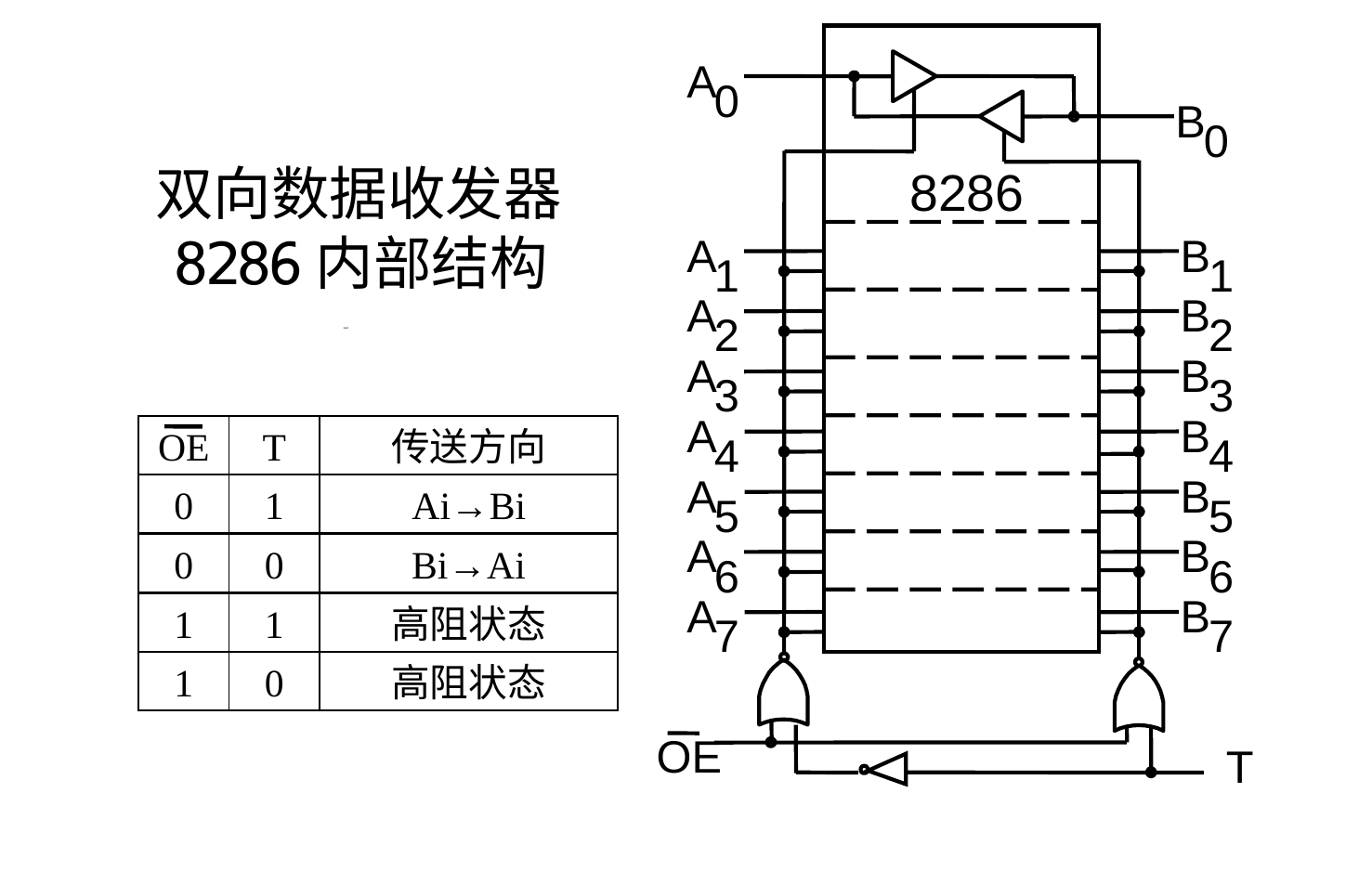

8286

A
B

1
1

A
B

2
2

A
B

3
3

A
B

4
4

A
B

5
5

A
B

6
6

A
B

7
7

OE

T

A

0

B

0

# 双向数据收发器8286内部结构
功能表
OE
T
传送方向

0
1
Ai→Bi
0
0
Bi→Ai
1
1
高阻状态
1
0
高阻状态